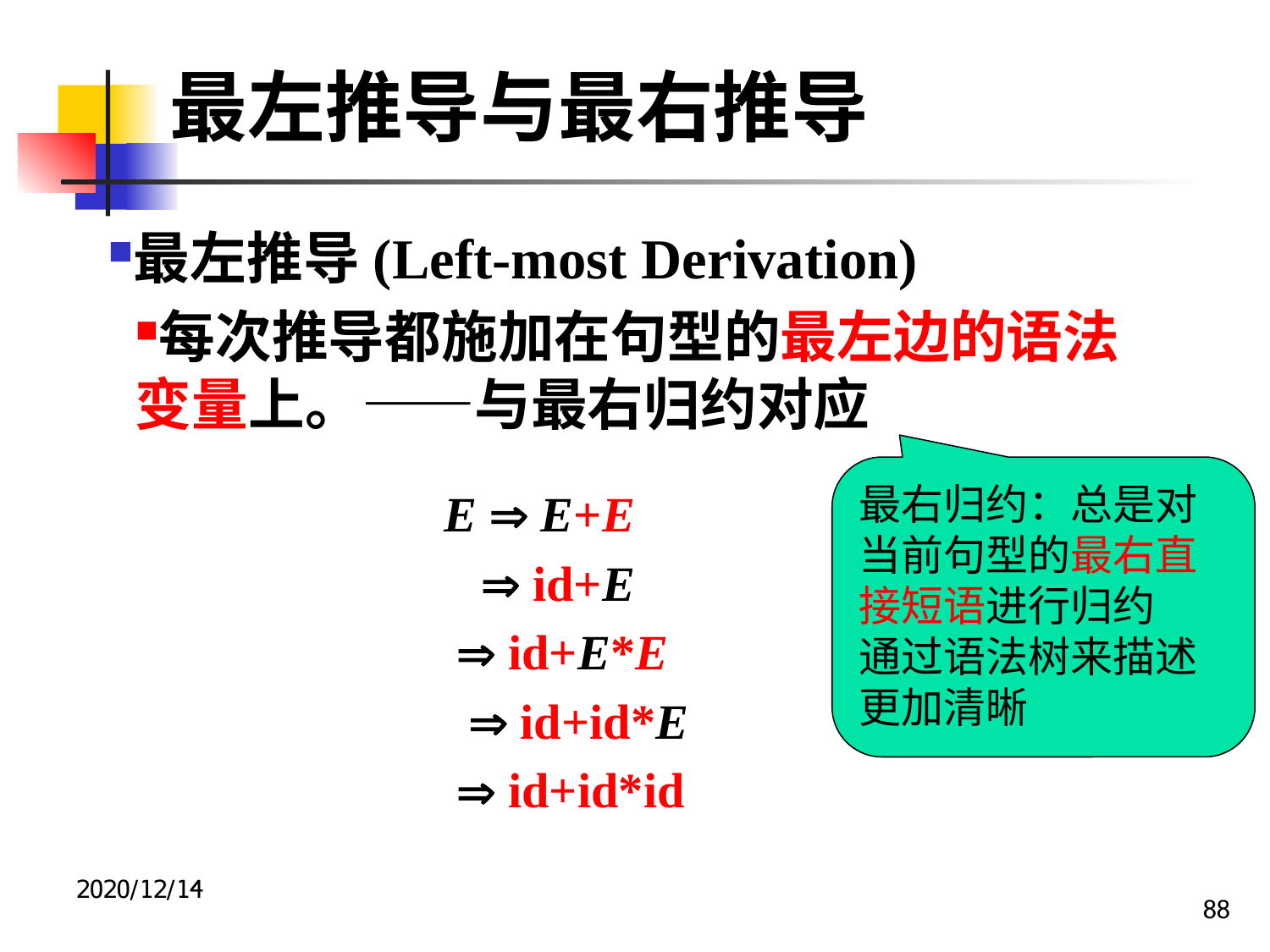

最左推导与最右推导
最左推导(Left-most Derivation)
每次推导都施加在句型的最左边的语法变量上。——与最右归约对应
最右归约：总是对当前句型的最右直接短语进行归约
通过语法树来描述更加清晰
E ⇒ E+E
   ⇒ id+E
 ⇒ id+E*E
  ⇒ id+id*E
 ⇒ id+id*id
88
2020/12/14